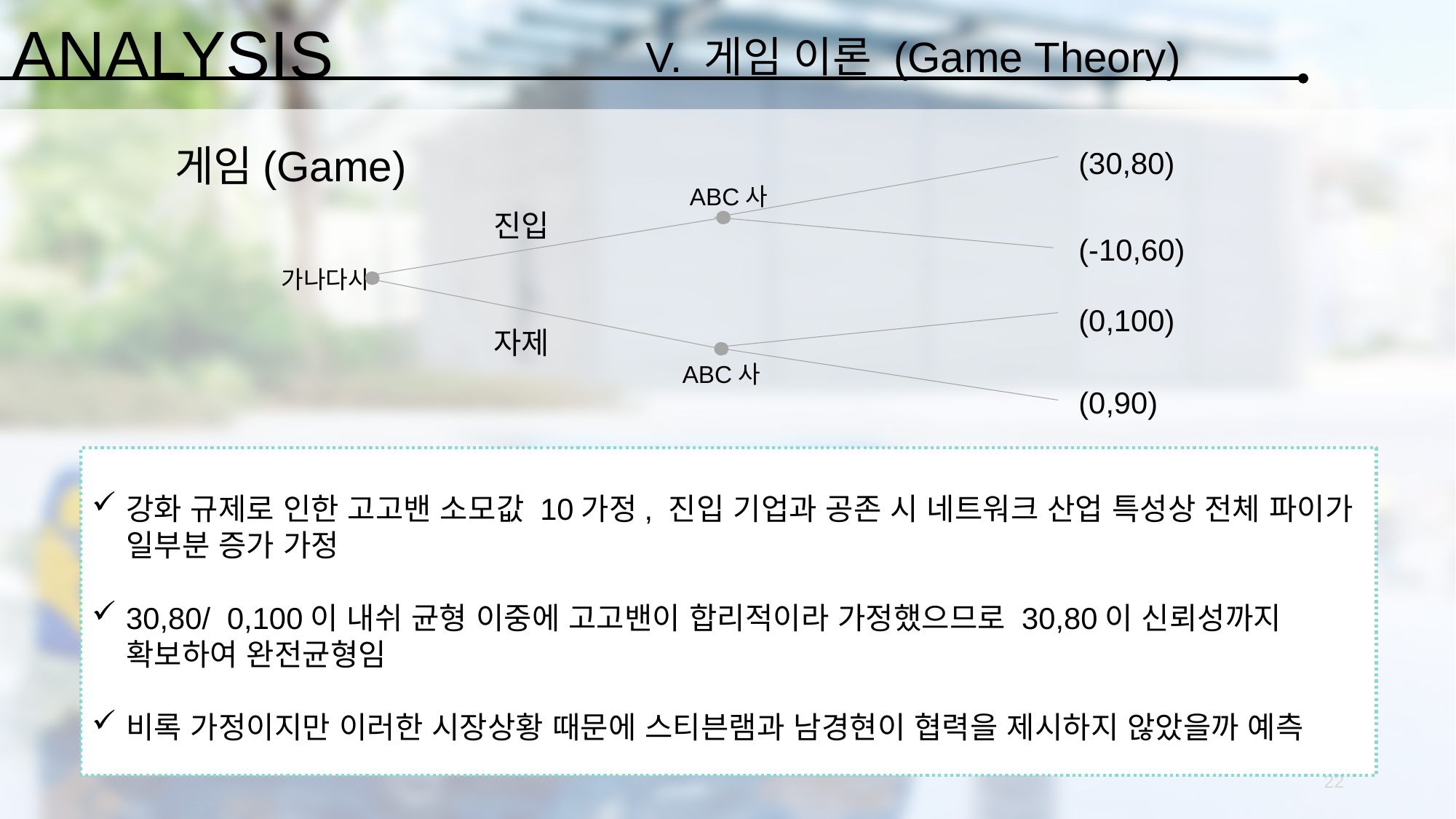

ANALYSIS
V. 게임 이론 (Game Theory)

게임(Game)
(30,80)
ABC사
진입

(-10,60)

(0,100)
자제

ABC사
(0,90)
가나다사

강화 규제로 인한 고고밴 소모값 10가정, 진입 기업과 공존 시 네트워크 산업 특성상 전체 파이가 일부분 증가 가정

30,80/  0,100이 내쉬 균형 이중에 고고밴이 합리적이라 가정했으므로 30,80이 신뢰성까지 확보하여 완전균형임

비록 가정이지만 이러한 시장상황 때문에 스티븐램과 남경현이 협력을 제시하지 않았을까 예측

22